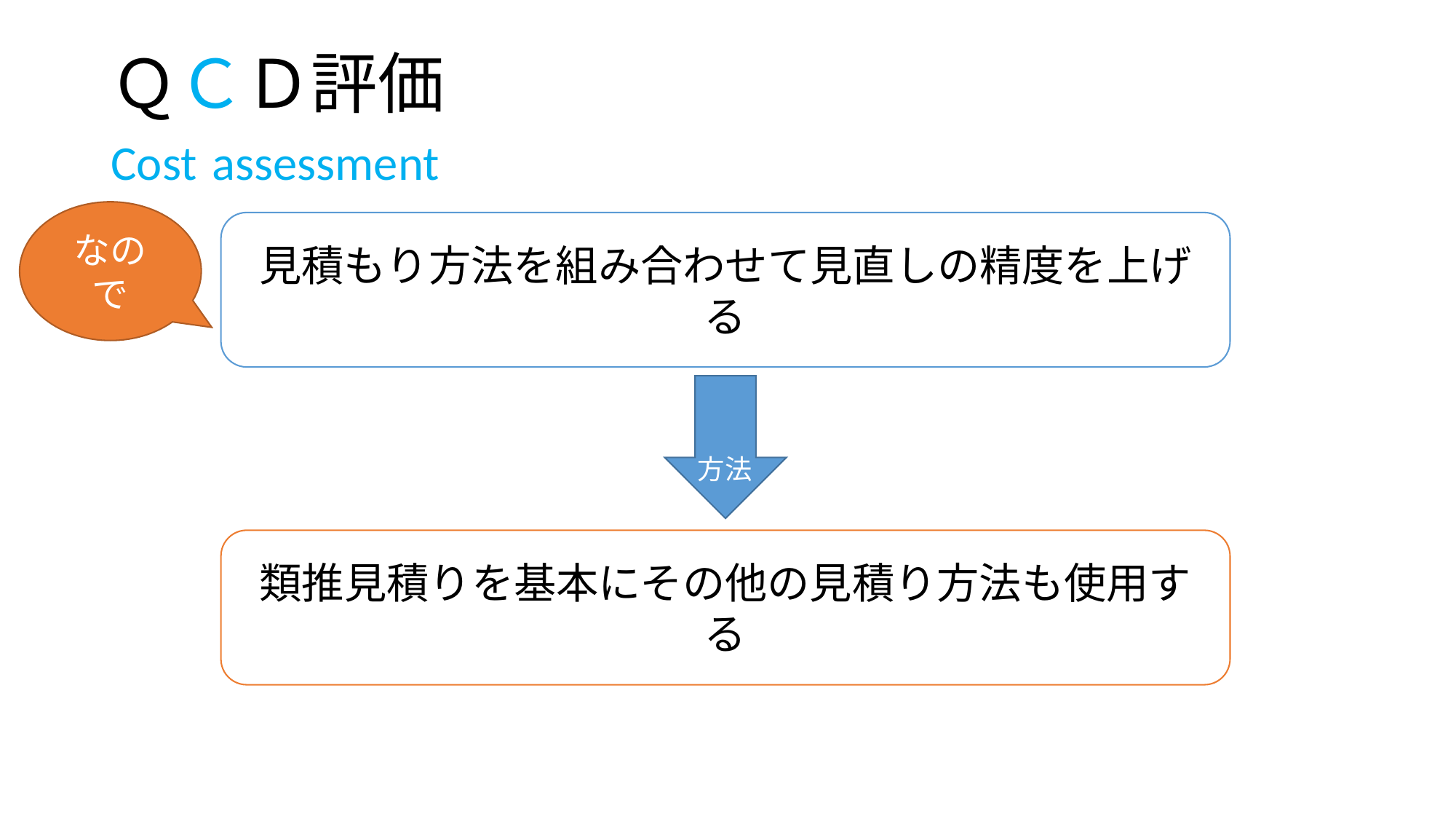

# ＱＣＤ評価 Cost assessment
なので
見積もり方法を組み合わせて見直しの精度を上げる

方法
類推見積りを基本にその他の見積り方法も使用する